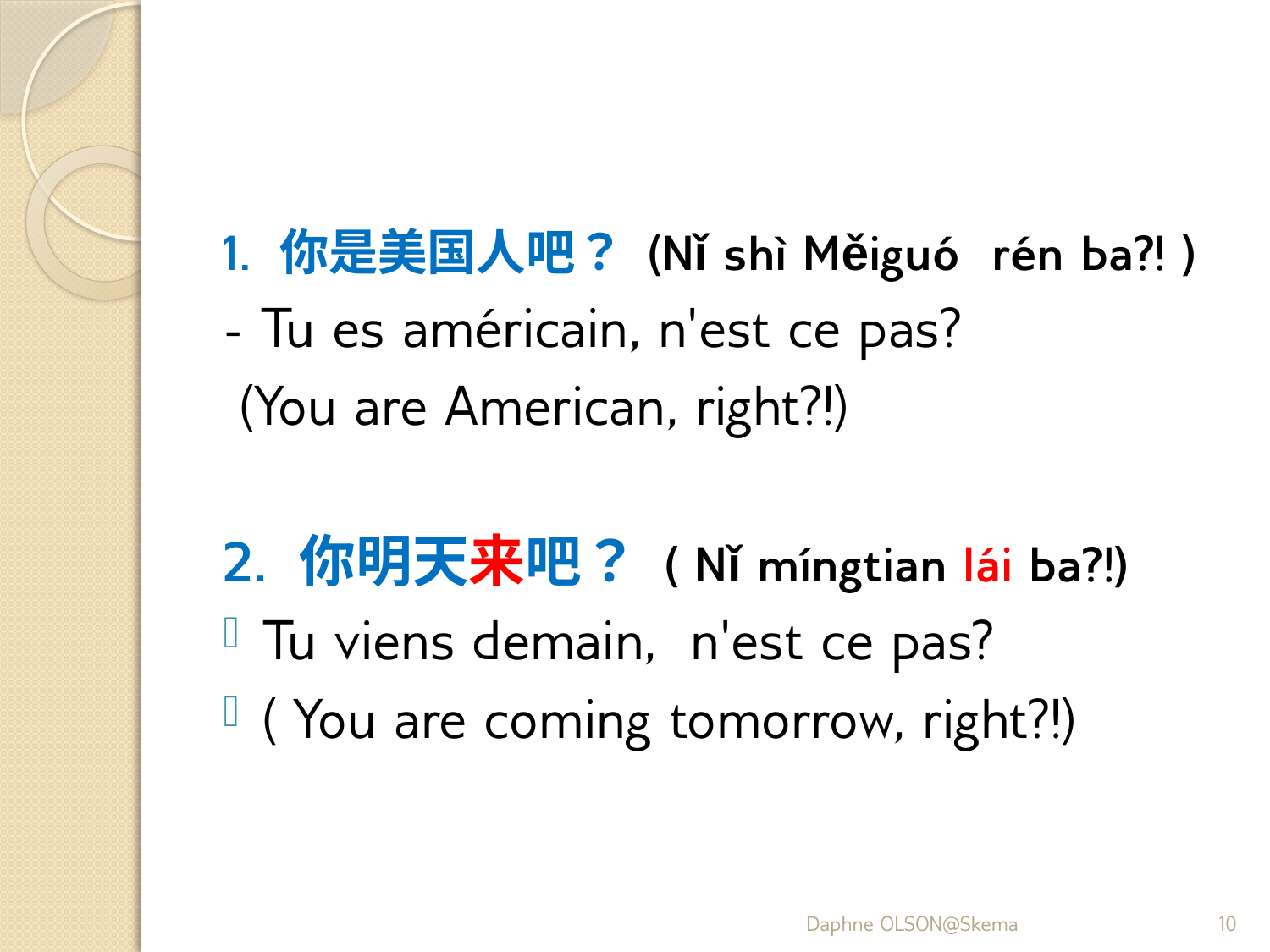

#

1. 你是美国人吧？ (Nǐ shì Měiguó  rén ba?! )
- Tu es américain, n'est ce pas?
 (You are American, right?!)

2. 你明天来吧？ ( Nǐ míngtian lái ba?!)
Tu viens demain,  n'est ce pas?
( You are coming tomorrow, right?!)

Daphne OLSON@Skema
10